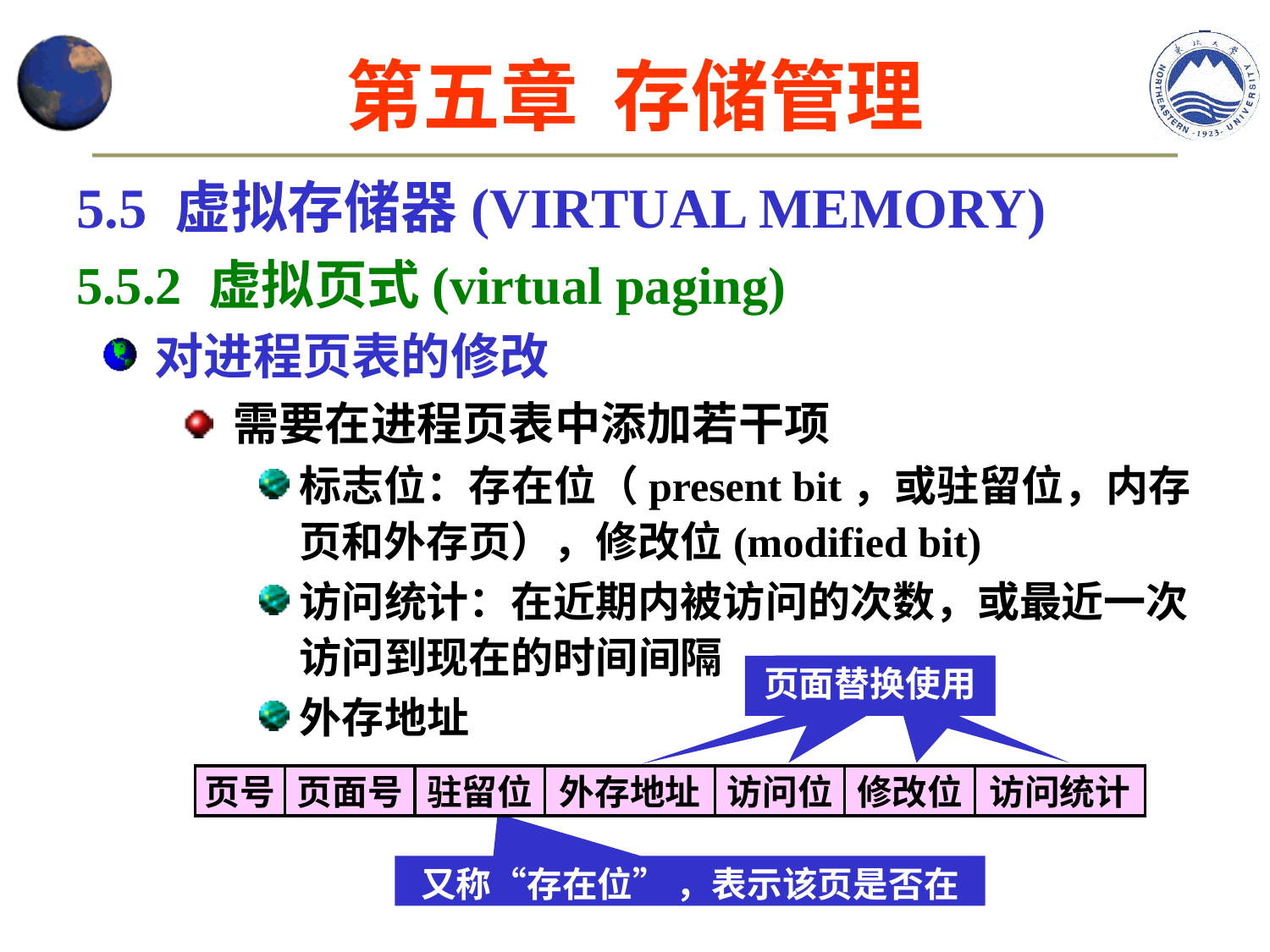

第五章  存储管理
5.5 虚拟存储器(VIRTUAL MEMORY)
5.5.2 虚拟页式(virtual paging)
对进程页表的修改
需要在进程页表中添加若干项
标志位：存在位（present bit，或驻留位，内存页和外存页），修改位(modified bit)
访问统计：在近期内被访问的次数，或最近一次访问到现在的时间间隔
外存地址
页面替换使用
页面替换使用
页面替换使用
页面替换使用
页号
页面号
驻留位
外存地址
访问位
修改位
访问统计
又称“存在位” ，表示该页是否在主存